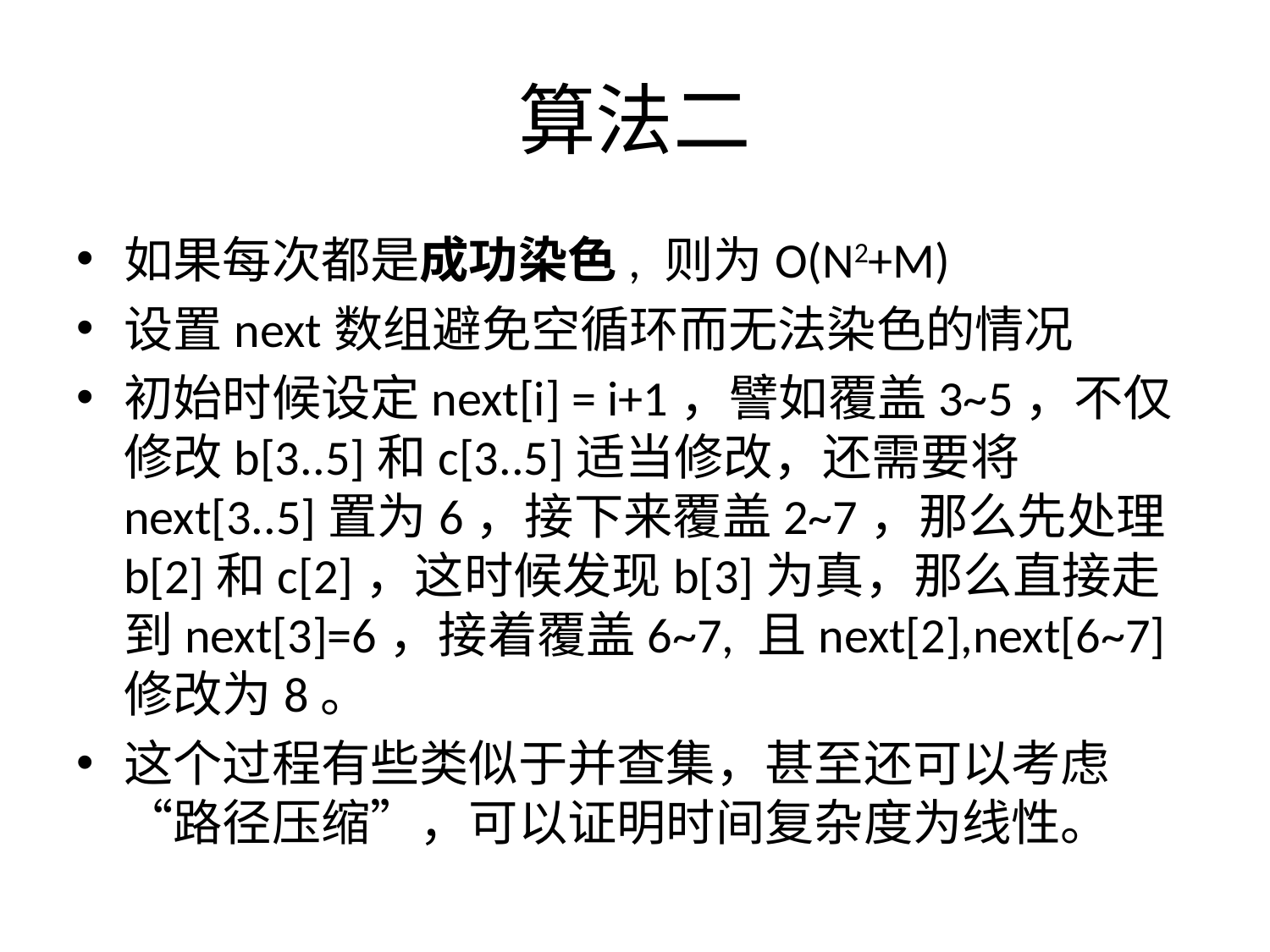

# 算法二
如果每次都是成功染色, 则为O(N2+M)
设置next数组避免空循环而无法染色的情况
初始时候设定next[i] = i+1，譬如覆盖3~5，不仅修改b[3..5]和c[3..5]适当修改，还需要将next[3..5]置为6，接下来覆盖2~7，那么先处理b[2]和c[2]，这时候发现b[3]为真，那么直接走到next[3]=6，接着覆盖6~7, 且next[2],next[6~7]修改为8。
这个过程有些类似于并查集，甚至还可以考虑“路径压缩”，可以证明时间复杂度为线性。